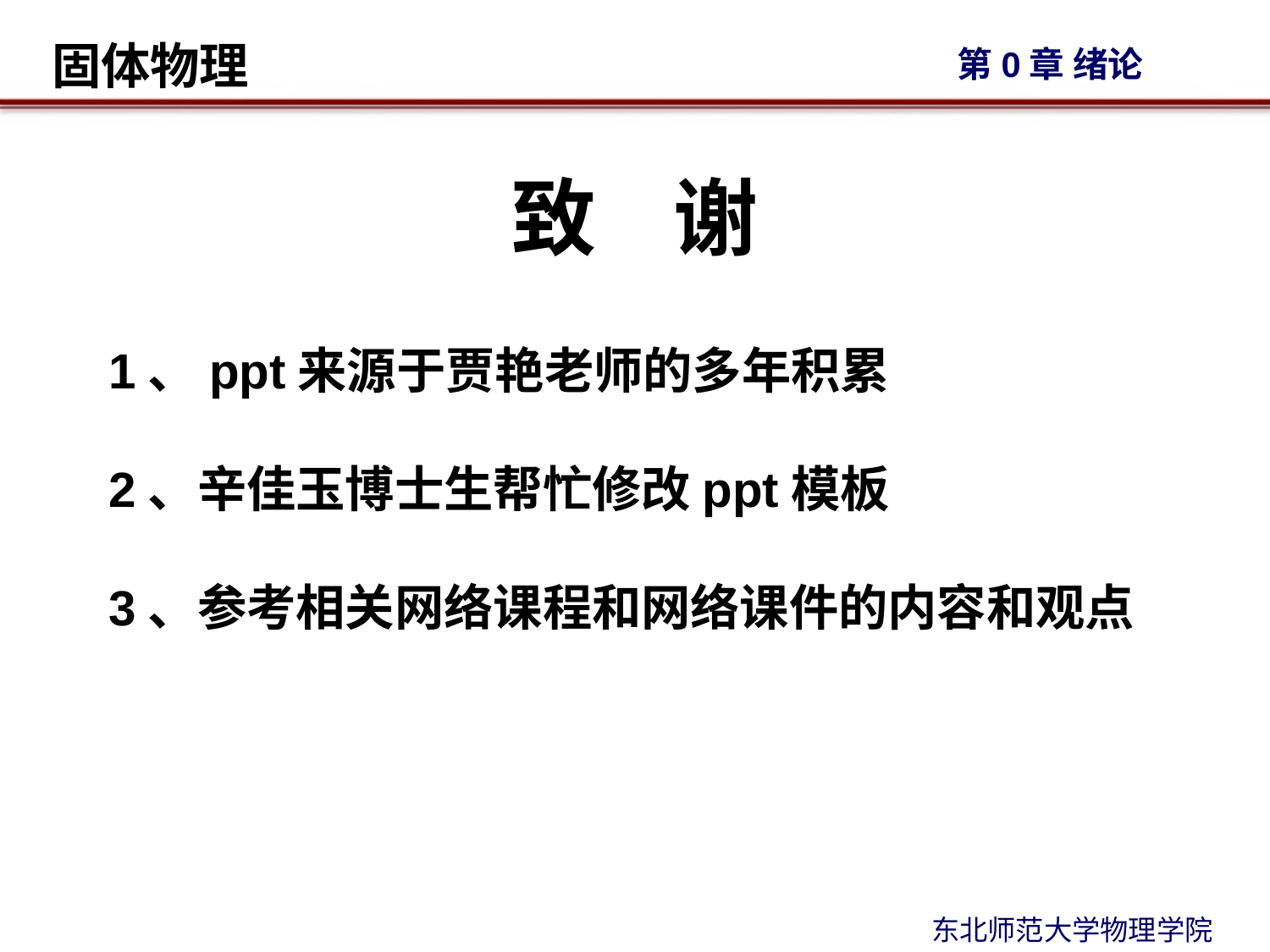

# 致    谢
1、ppt来源于贾艳老师的多年积累
2、辛佳玉博士生帮忙修改ppt模板
3、参考相关网络课程和网络课件的内容和观点